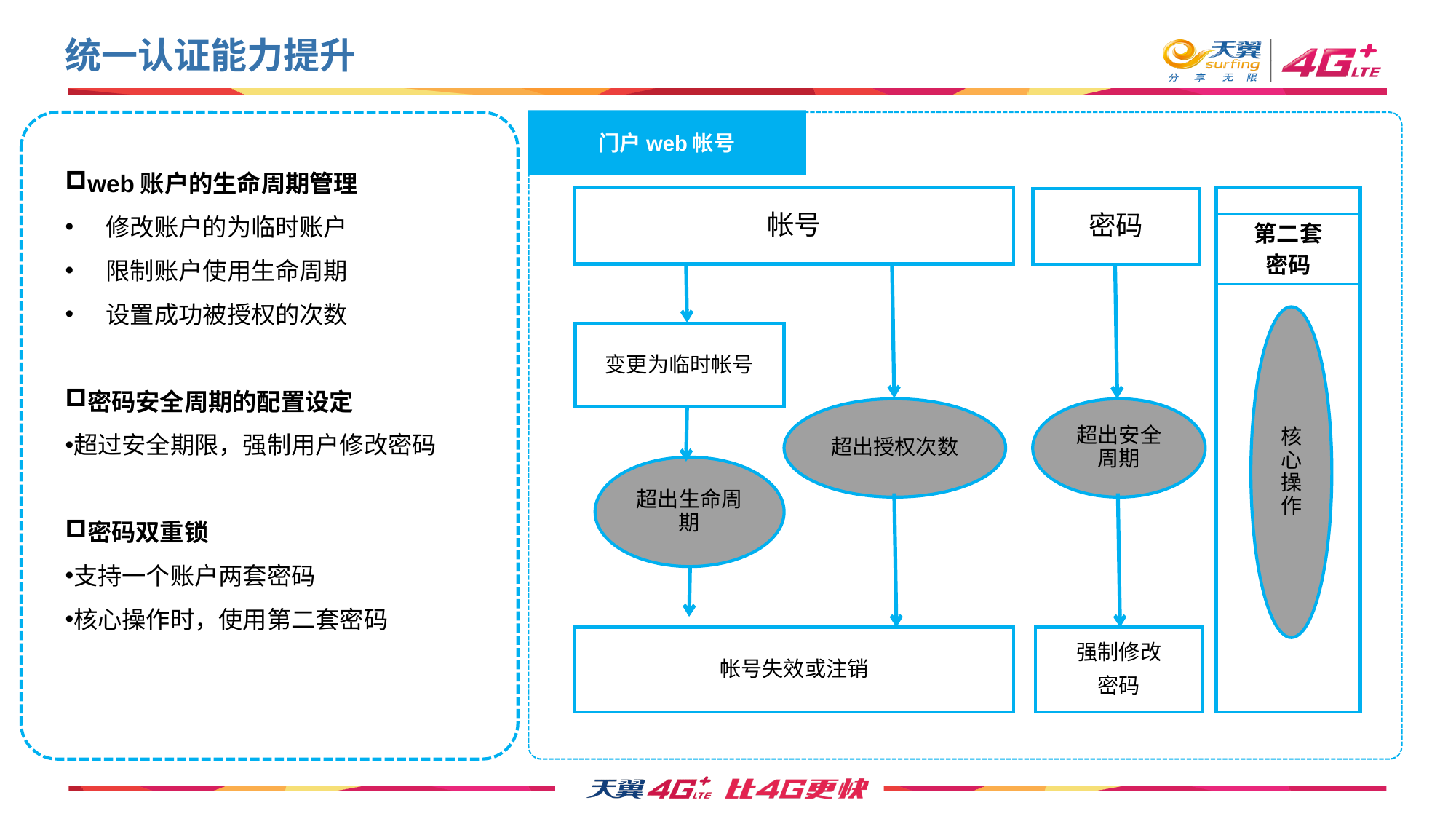

统一认证能力提升
门户web帐号

web账户的生命周期管理
修改账户的为临时账户
限制账户使用生命周期
设置成功被授权的次数

密码安全周期的配置设定
超过安全期限，强制用户修改密码

密码双重锁
支持一个账户两套密码
核心操作时，使用第二套密码

帐号

密码
第二套
密码
核心操作
变更为临时帐号
超出授权次数
超出安全周期
超出生命周期
帐号失效或注销
强制修改
密码